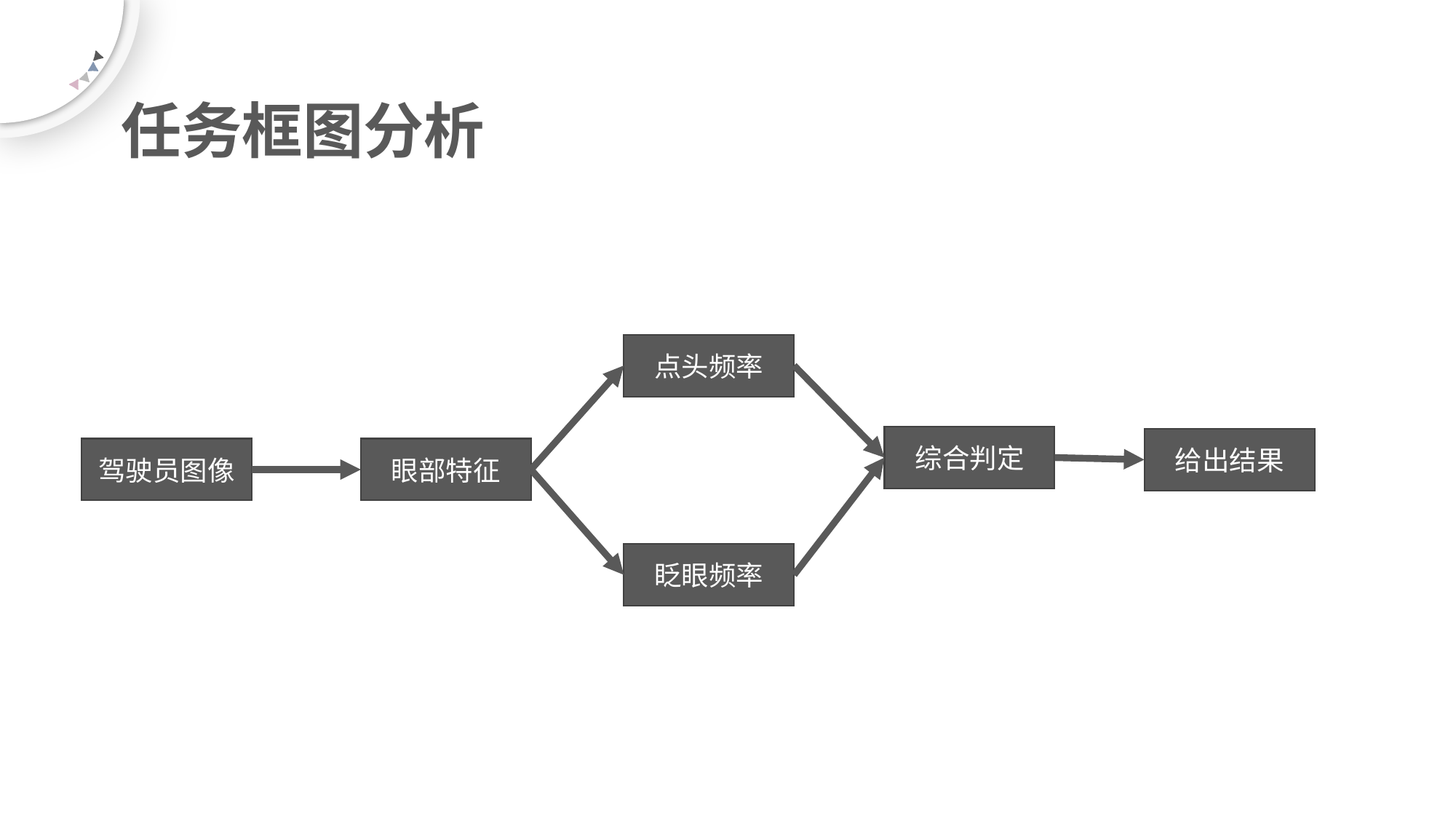

# 任务框图分析
点头频率
综合判定
给出结果
驾驶员图像
眼部特征
眨眼频率